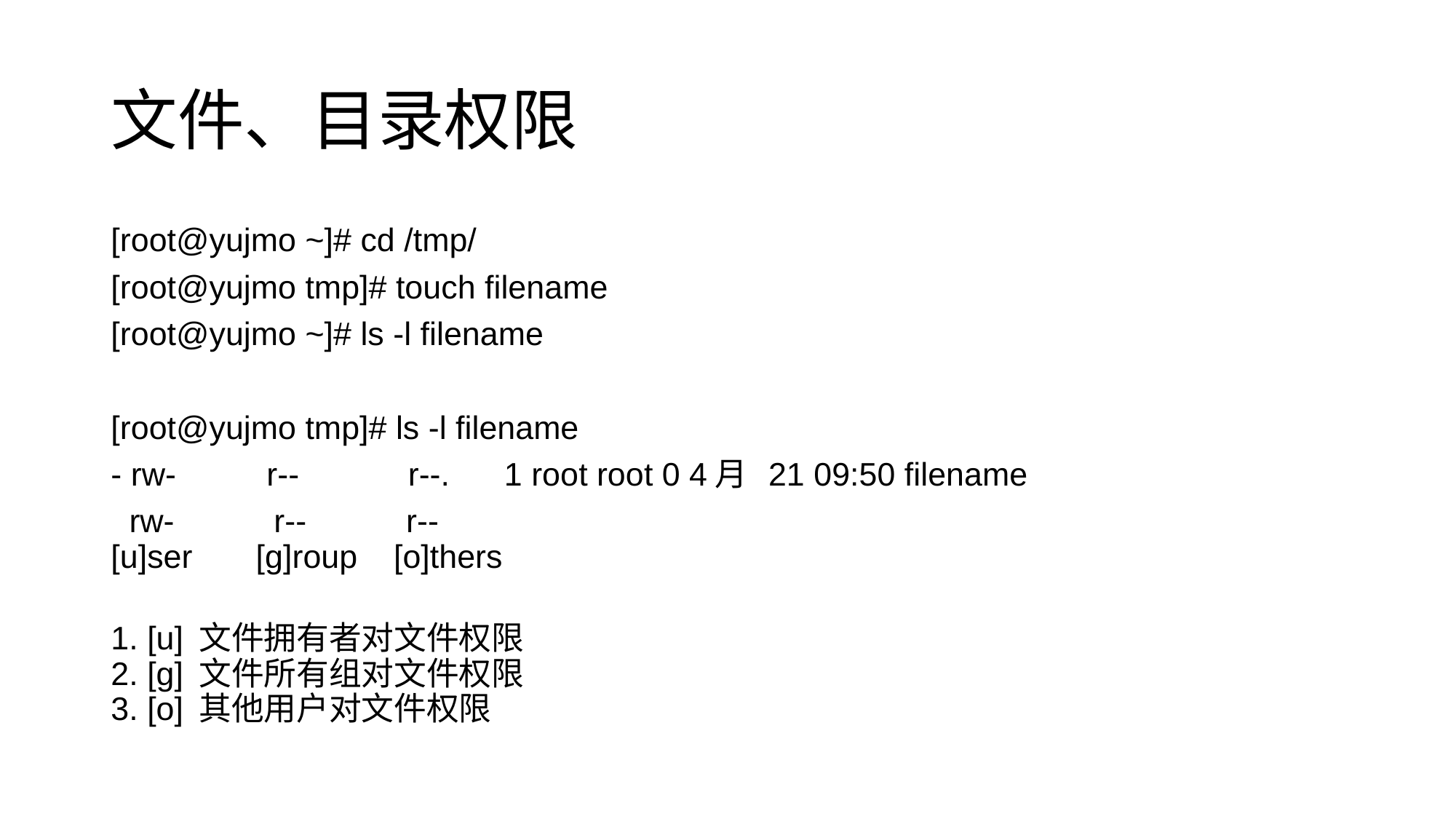

# 文件、目录权限
[root@yujmo ~]# cd /tmp/
[root@yujmo tmp]# touch filename
[root@yujmo ~]# ls -l filename

[root@yujmo tmp]# ls -l filename
- rw-          r--            r--.      1 root root 0 4月  21 09:50 filename
  rw-           r--           r--
[u]ser       [g]roup    [o]thers
1. [u] 文件拥有者对文件权限
2. [g] 文件所有组对文件权限
3. [o] 其他用户对文件权限